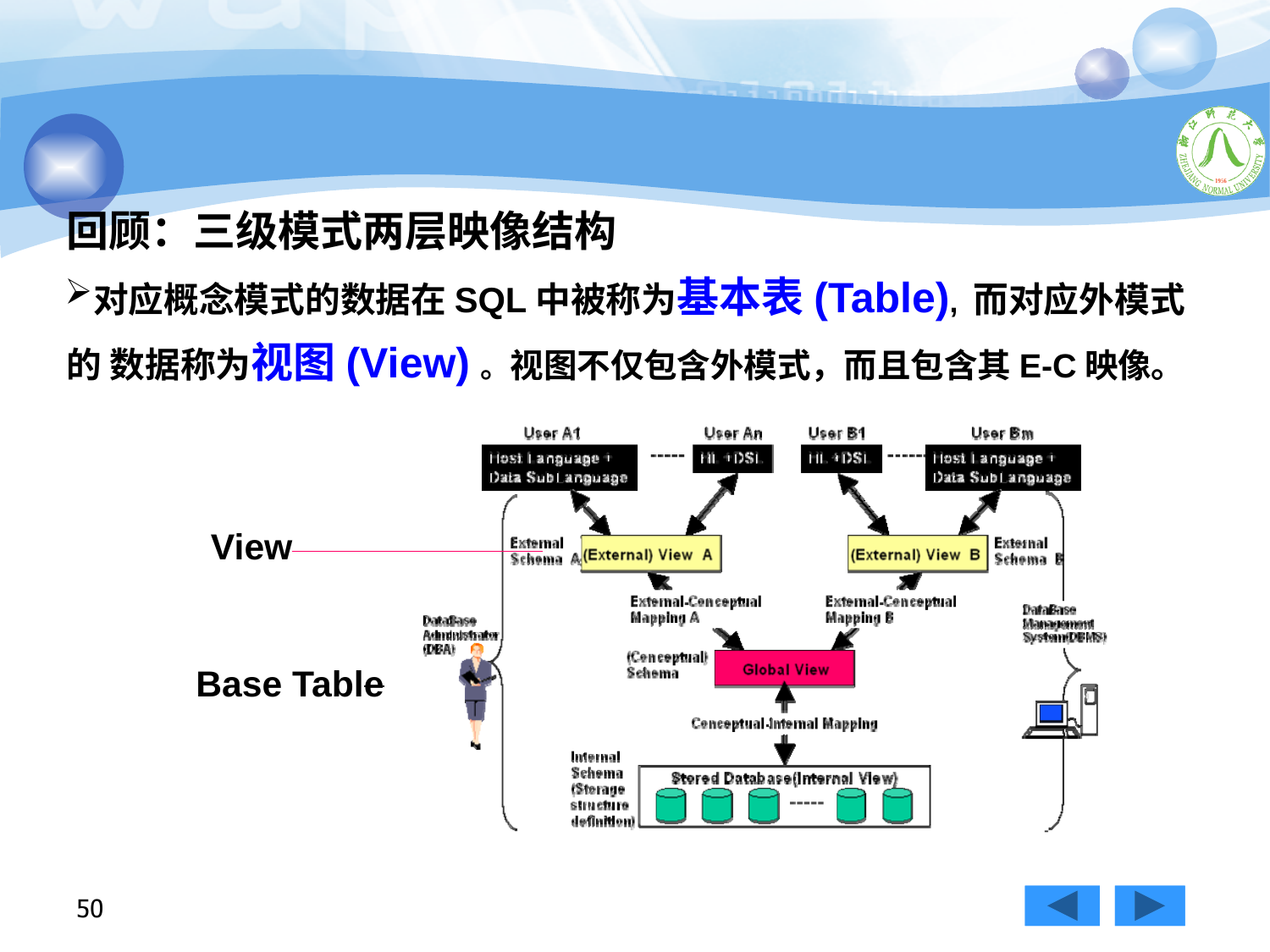

#
回顾：三级模式两层映像结构
对应概念模式的数据在SQL中被称为基本表(Table), 而对应外模式的 数据称为视图(View)。视图不仅包含外模式，而且包含其E-C映像。

 View

Base Table

50